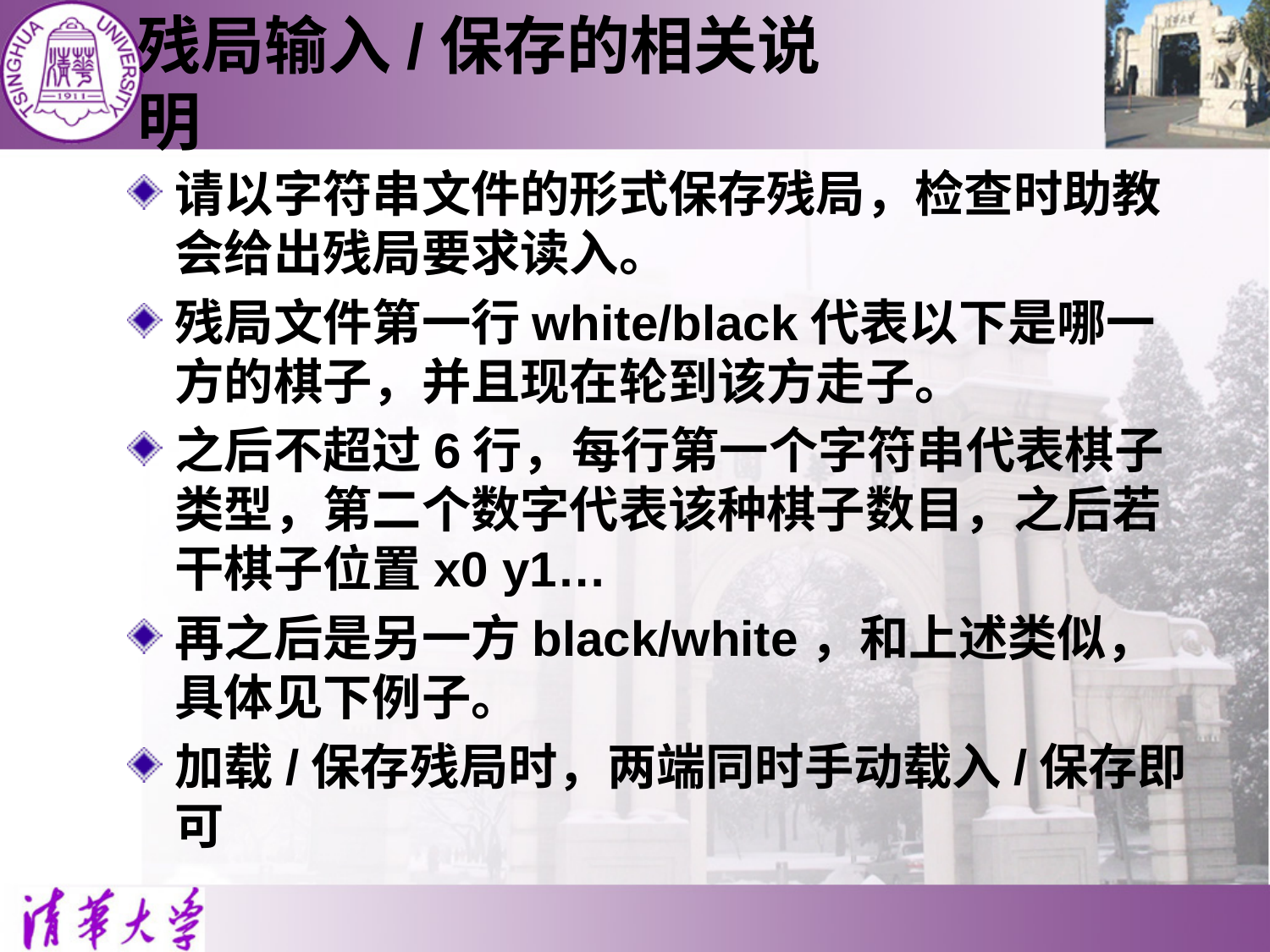

# 残局输入/保存的相关说明
请以字符串文件的形式保存残局，检查时助教会给出残局要求读入。
残局文件第一行white/black代表以下是哪一方的棋子，并且现在轮到该方走子。
之后不超过6行，每行第一个字符串代表棋子类型，第二个数字代表该种棋子数目，之后若干棋子位置x0 y1…
再之后是另一方black/white，和上述类似，具体见下例子。
加载/保存残局时，两端同时手动载入/保存即可